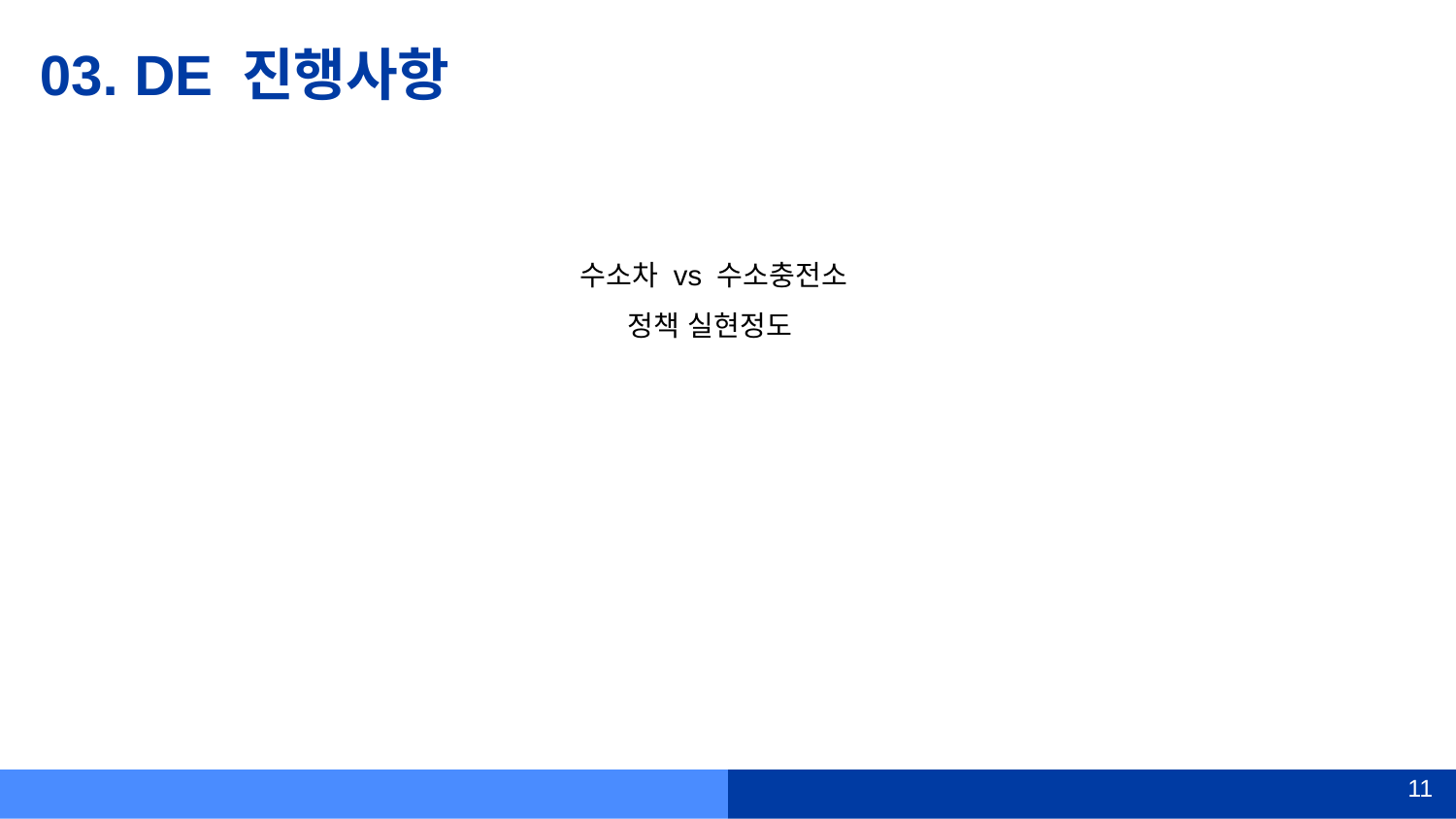

# 03. DE 진행사항
수소차 vs 수소충전소
정책 실현정도
11